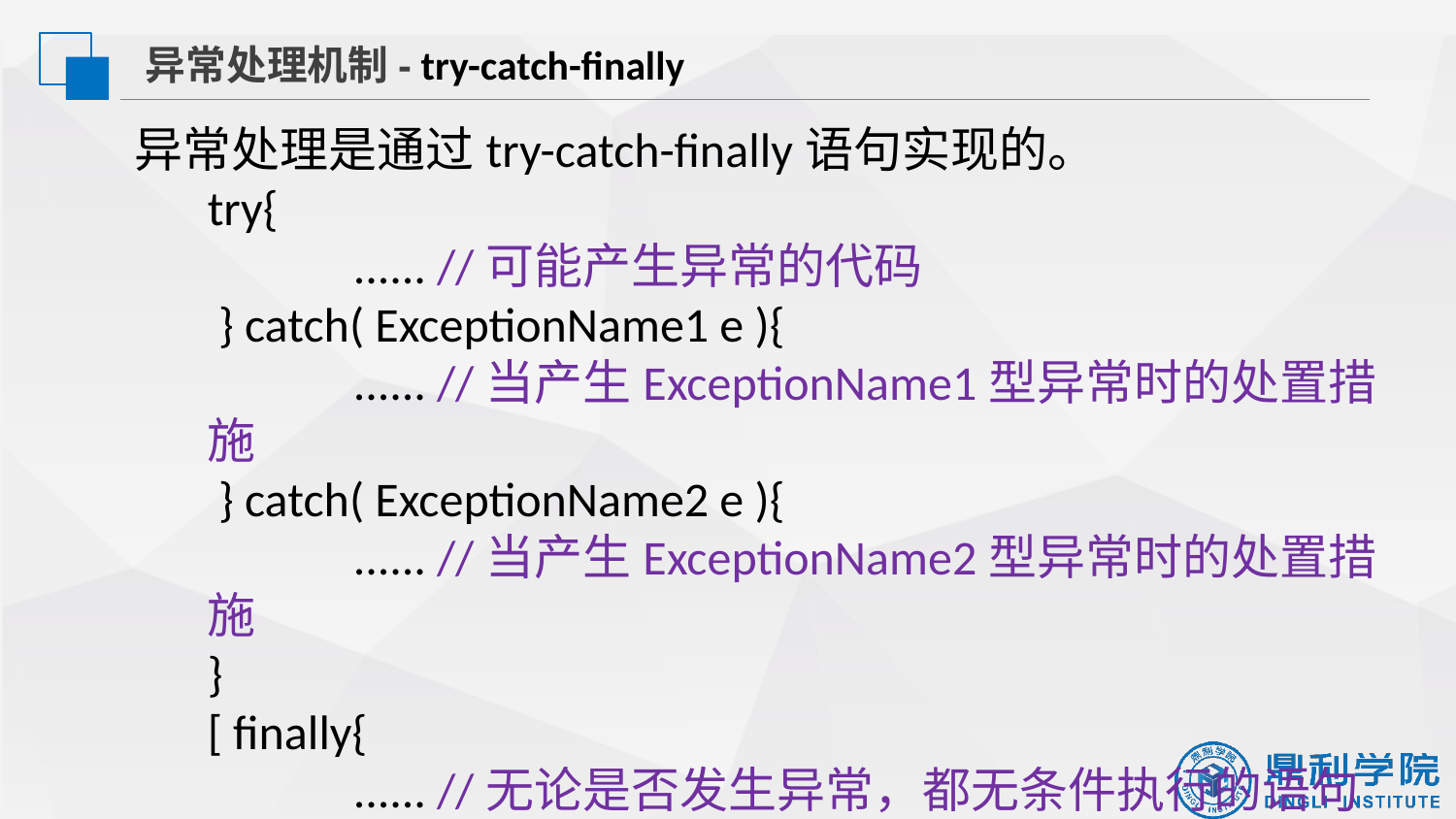

异常处理机制- try-catch-finally
异常处理是通过try-catch-finally语句实现的。
try{
	...... //可能产生异常的代码
 } catch( ExceptionName1 e ){
 	...... //当产生ExceptionName1型异常时的处置措施
 } catch( ExceptionName2 e ){
 	...... //当产生ExceptionName2型异常时的处置措施
}
[ finally{
	...... //无论是否发生异常，都无条件执行的语句
} ]